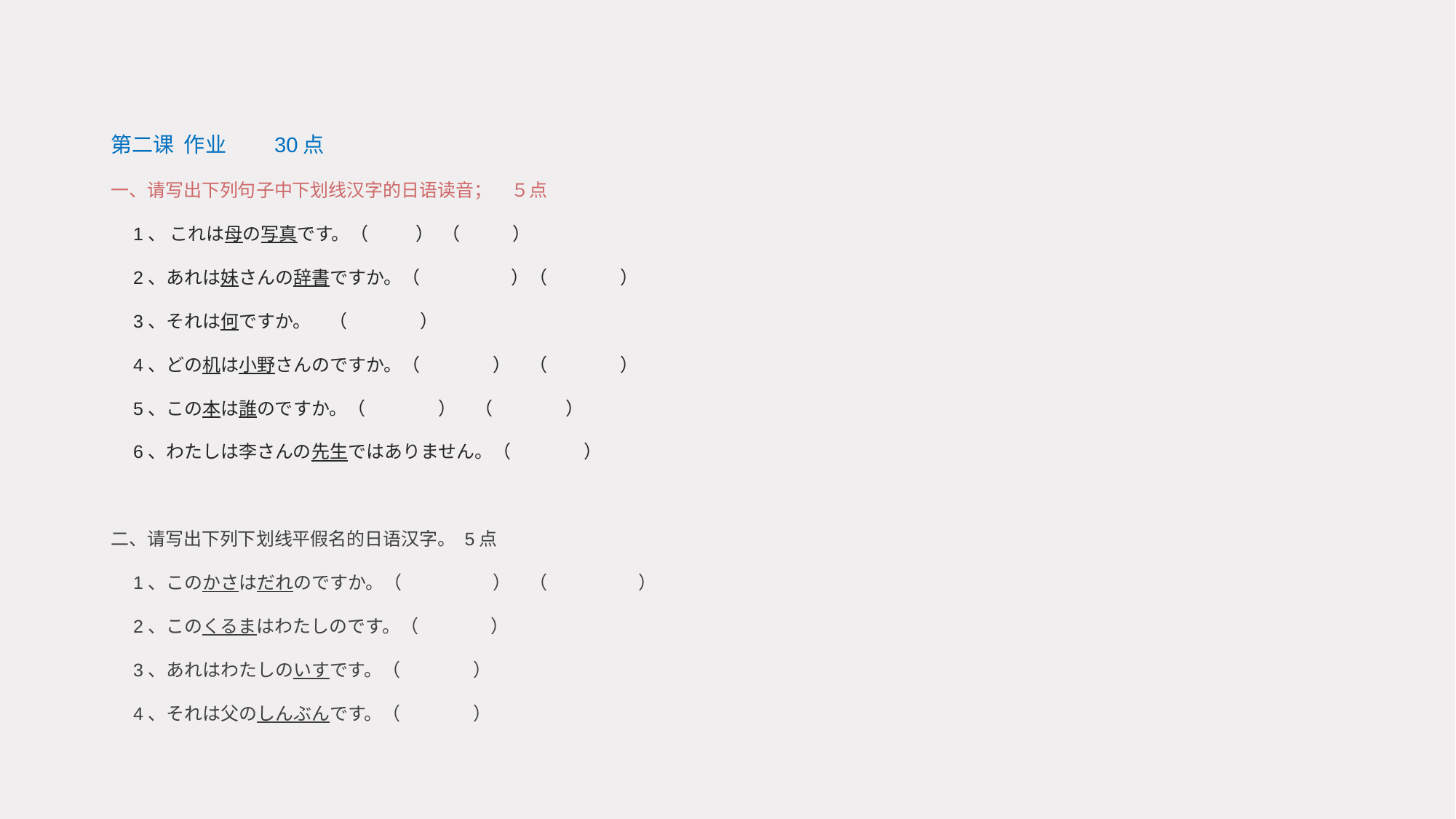

第二课  作业　　30点
一、请写出下列句子中下划线汉字的日语读音；　５点
　1、 これは母の写真です。（            ）  （             ）
　2、あれは妹さんの辞書ですか。（　　　　　）（　　　　）
　3、それは何ですか。　（　　　　）
　4、どの机は小野さんのですか。（　　　　）　（　　　　）
　5、この本は誰のですか。（　　　　）　（　　　　）
　6、わたしは李さんの先生ではありません。（　　　　）

二、请写出下列下划线平假名的日语汉字。 5点
　1、このかさはだれのですか。（　　　　　）　（　　　　　）
　2、このくるまはわたしのです。（　　　　）
　3、あれはわたしのいすです。（　　　　）
　4、それは父のしんぶんです。（　　　　）